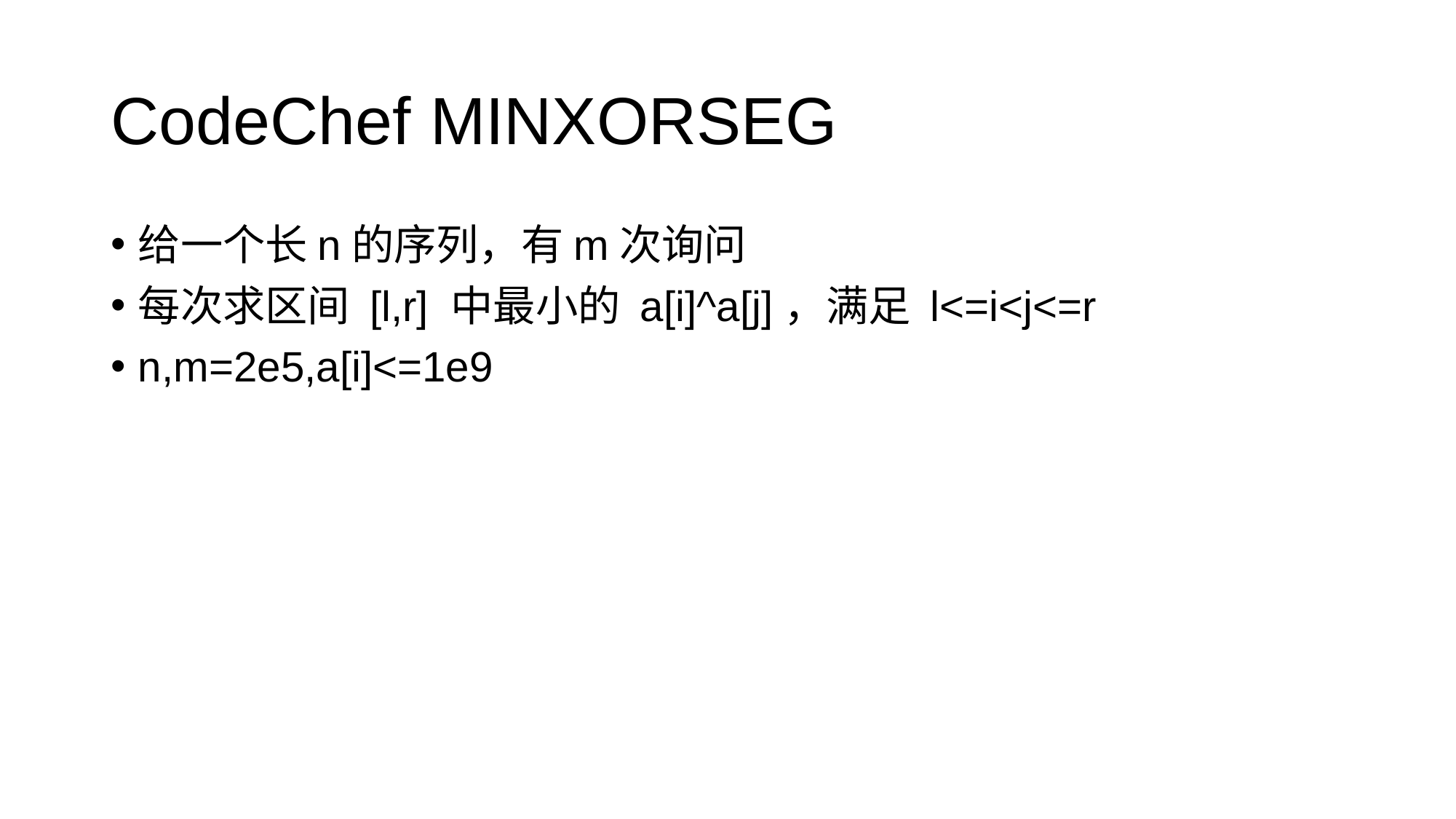

# CodeChef MINXORSEG
给一个长n的序列，有m次询问
每次求区间 [l,r] 中最小的 a[i]^a[j]，满足 l<=i<j<=r
n,m=2e5,a[i]<=1e9